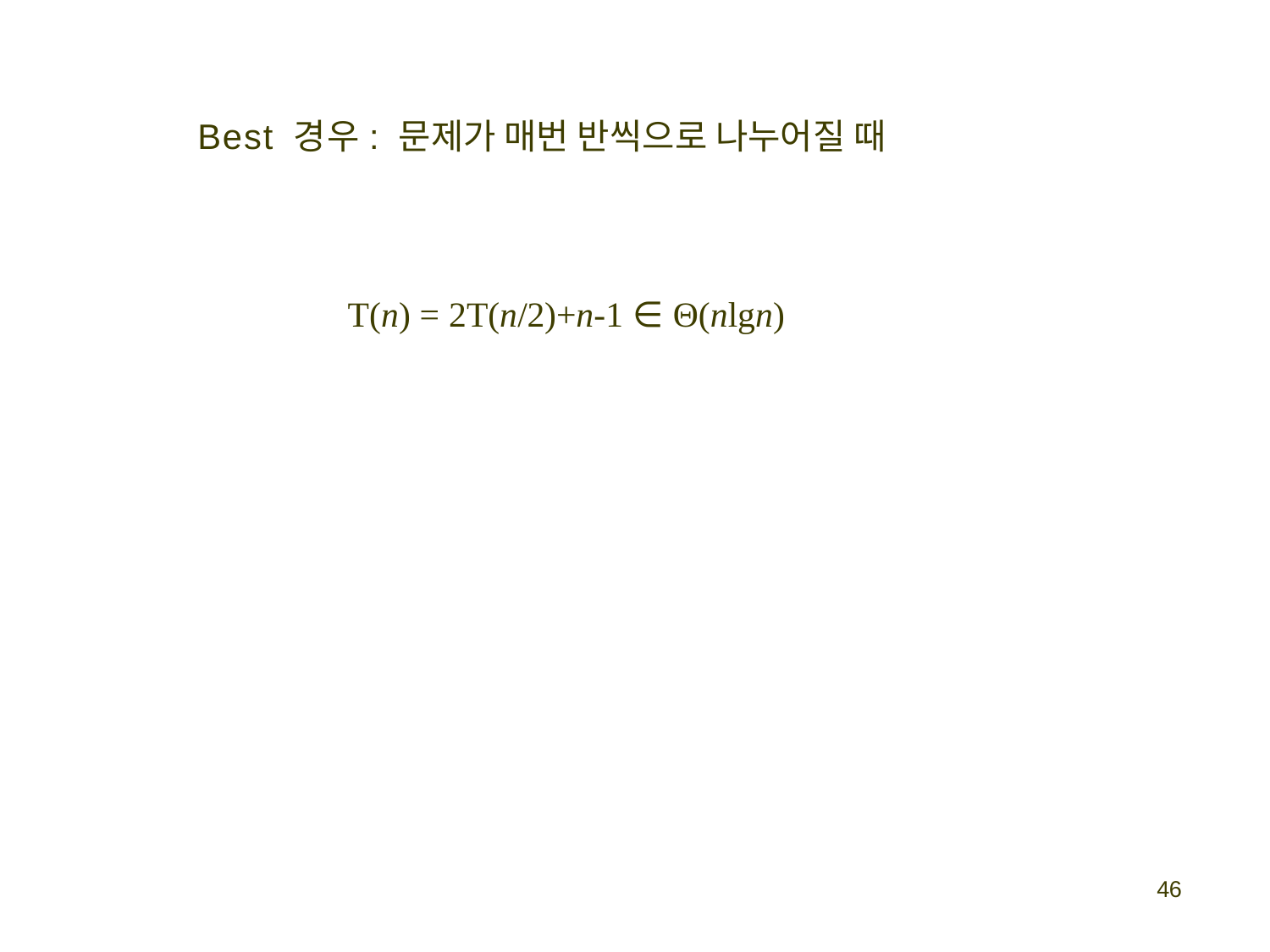

# Best 경우: 문제가 매번 반씩으로 나누어질 때
T(n) = 2T(n/2)+n-1 ∈ Θ(nlgn)
46